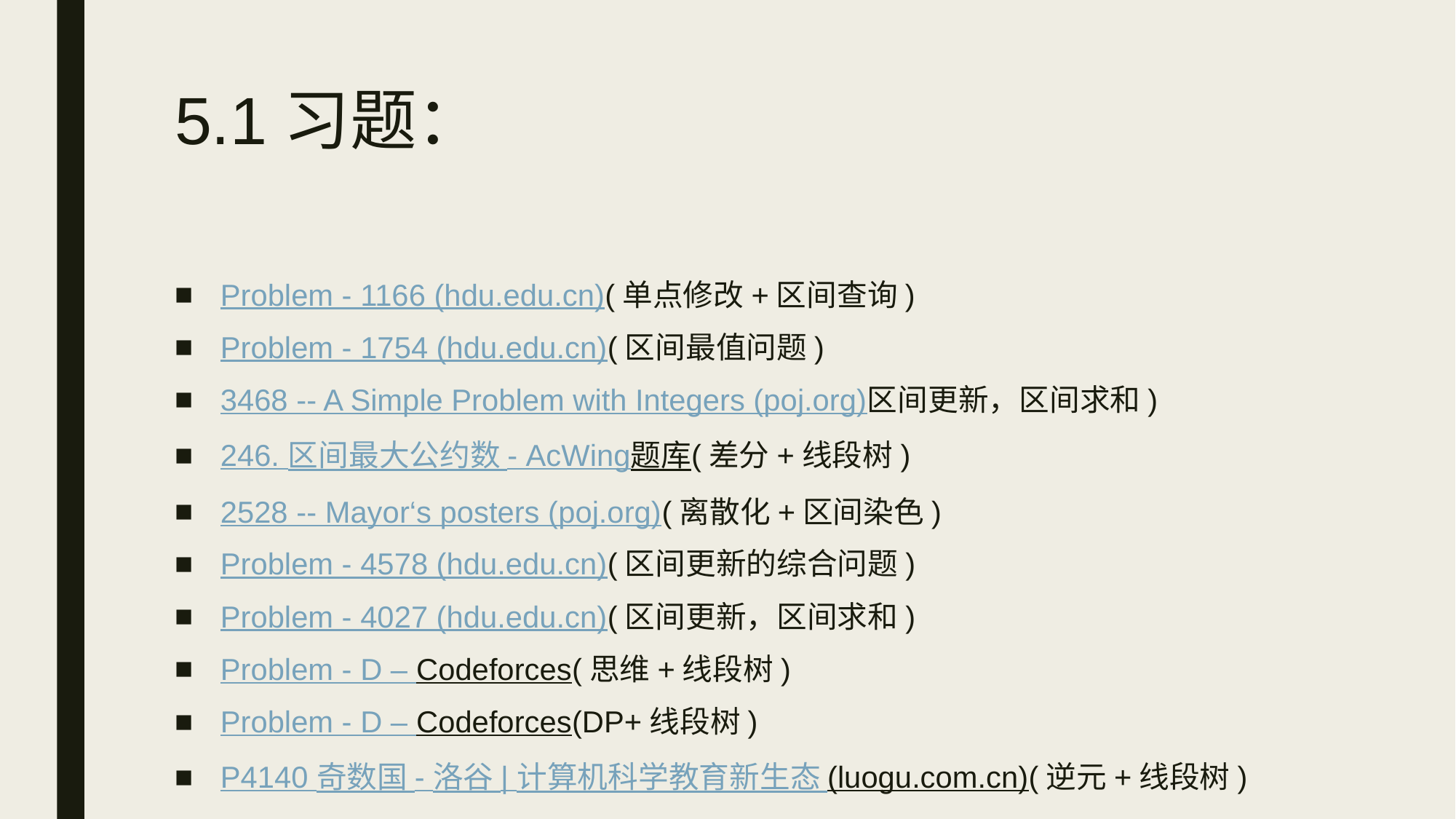

# 5.1习题：
Problem - 1166 (hdu.edu.cn)(单点修改+区间查询)
Problem - 1754 (hdu.edu.cn)(区间最值问题)
3468 -- A Simple Problem with Integers (poj.org)区间更新，区间求和)
246. 区间最大公约数 - AcWing题库(差分+线段树)
2528 -- Mayor‘s posters (poj.org)(离散化+区间染色)
Problem - 4578 (hdu.edu.cn)(区间更新的综合问题)
Problem - 4027 (hdu.edu.cn)(区间更新，区间求和)
Problem - D – Codeforces(思维+线段树)
Problem - D – Codeforces(DP+线段树)
P4140 奇数国 - 洛谷 | 计算机科学教育新生态 (luogu.com.cn)(逆元+线段树)